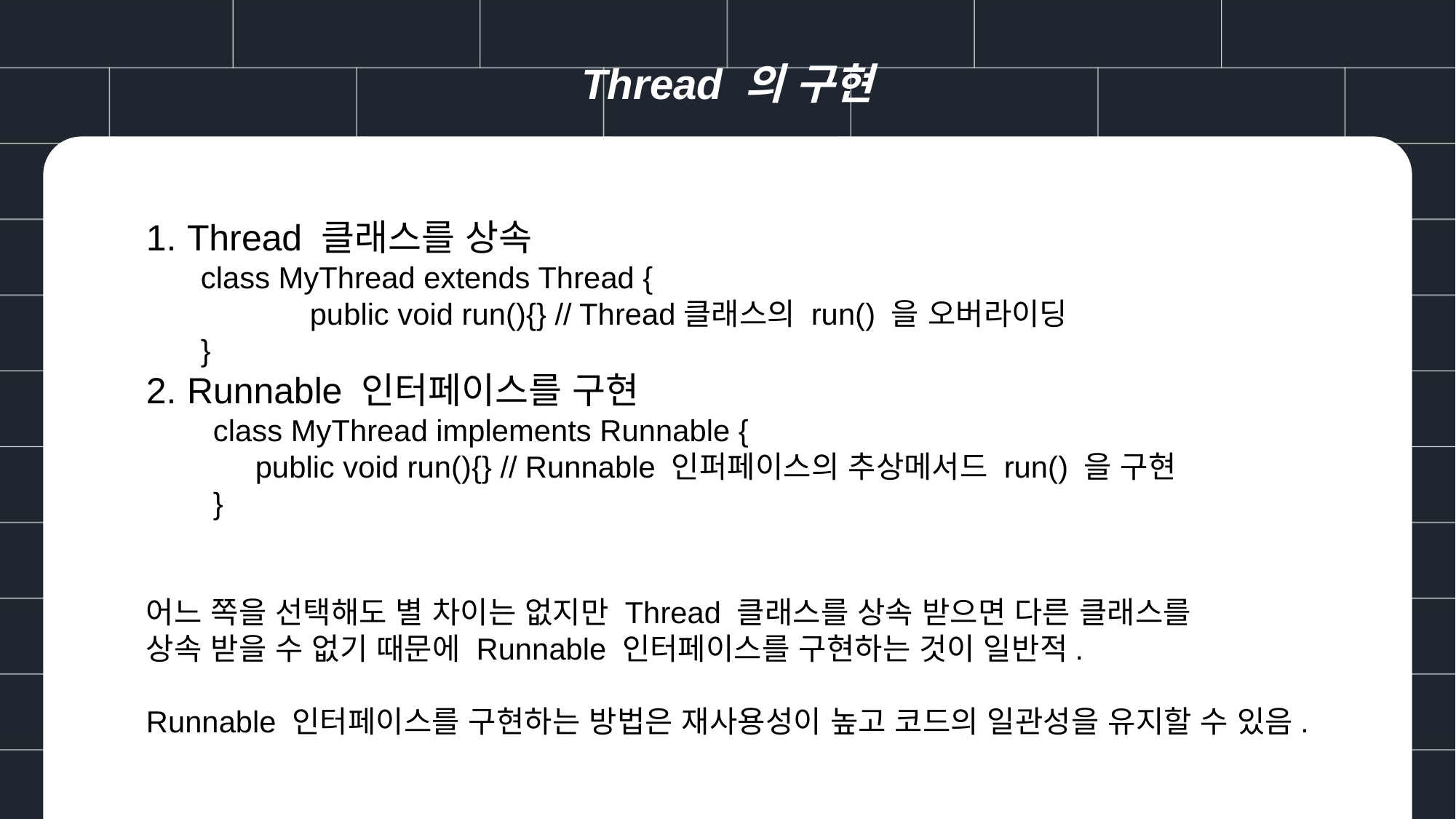

Thread 의 구현
Thread 클래스를 상속
class MyThread extends Thread {
	public void run(){} // Thread클래스의 run() 을 오버라이딩
}
Runnable 인터페이스를 구현
        class MyThread implements Runnable {
	public void run(){} // Runnable 인퍼페이스의 추상메서드 run() 을 구현
        }

어느 쪽을 선택해도 별 차이는 없지만 Thread 클래스를 상속 받으면 다른 클래스를
상속 받을 수 없기 때문에 Runnable 인터페이스를 구현하는 것이 일반적.

Runnable 인터페이스를 구현하는 방법은 재사용성이 높고 코드의 일관성을 유지할 수 있음.